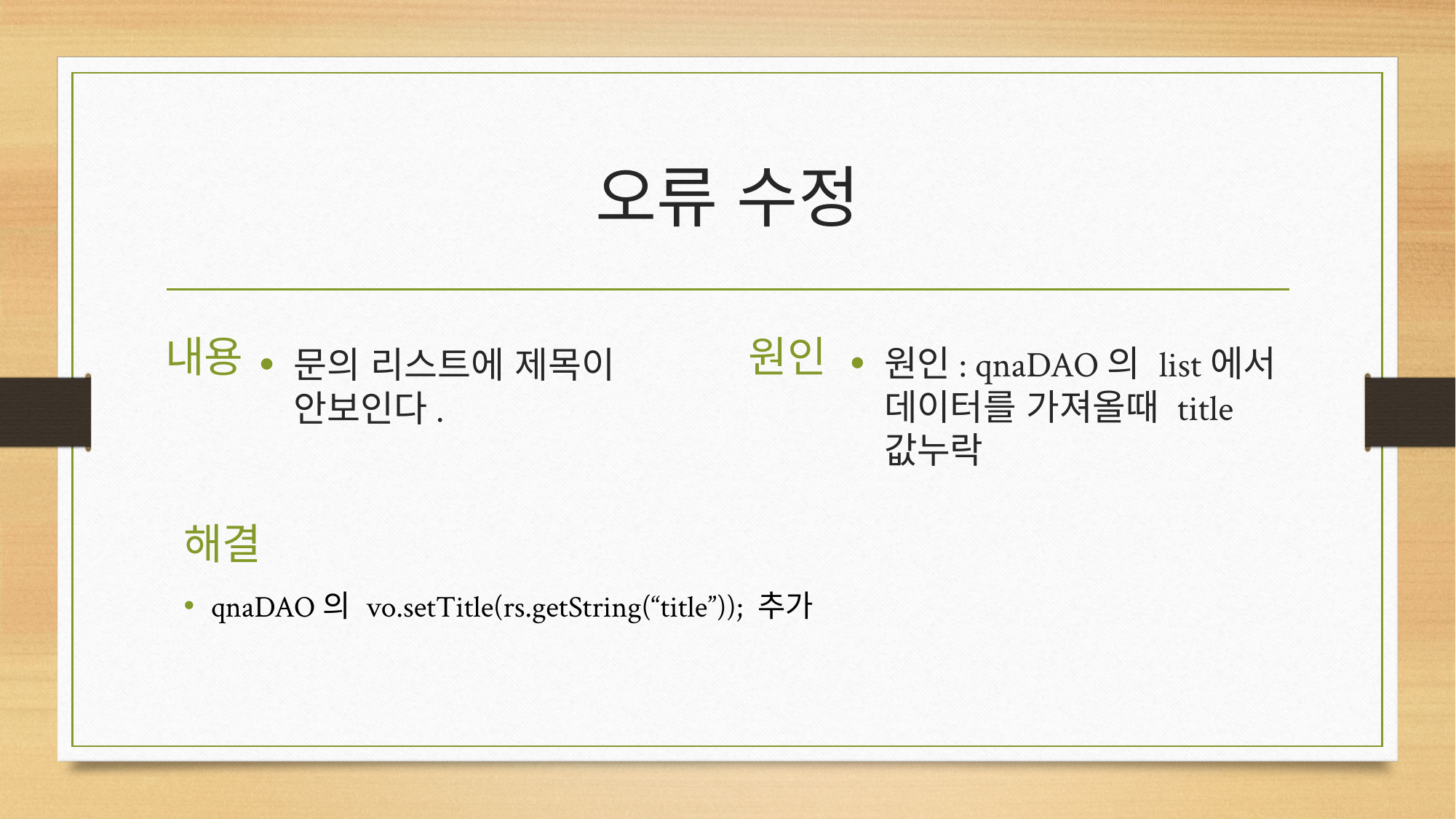

# 오류 수정
내용
원인
원인: qnaDAO의 list에서 데이터를 가져올때 title 값누락
문의 리스트에 제목이 안보인다.
해결
qnaDAO의 vo.setTitle(rs.getString(“title”)); 추가